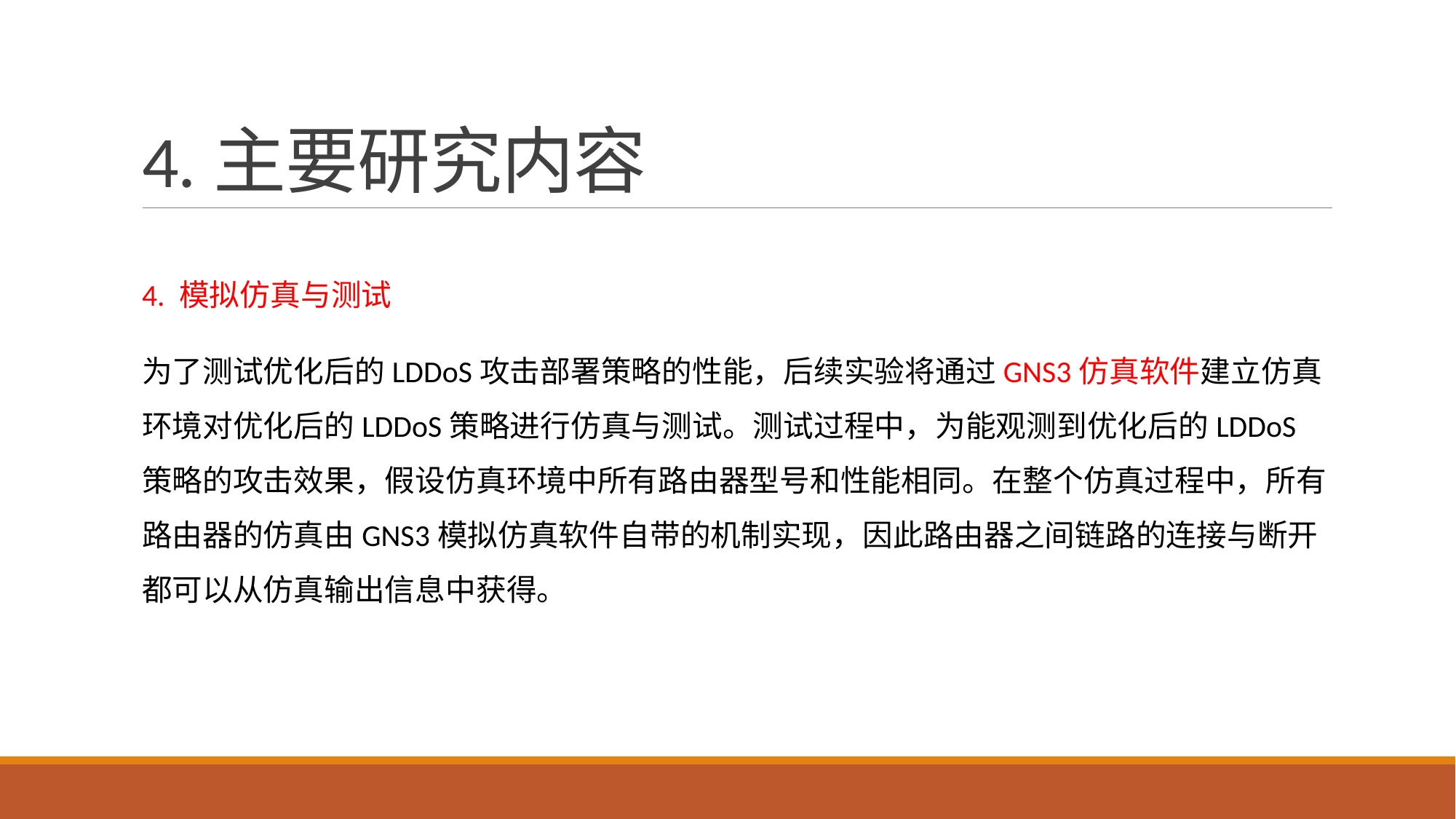

# 4.主要研究内容
4. 模拟仿真与测试
为了测试优化后的LDDoS攻击部署策略的性能，后续实验将通过GNS3仿真软件建立仿真环境对优化后的LDDoS策略进行仿真与测试。测试过程中，为能观测到优化后的LDDoS策略的攻击效果，假设仿真环境中所有路由器型号和性能相同。在整个仿真过程中，所有路由器的仿真由GNS3模拟仿真软件自带的机制实现，因此路由器之间链路的连接与断开都可以从仿真输出信息中获得。